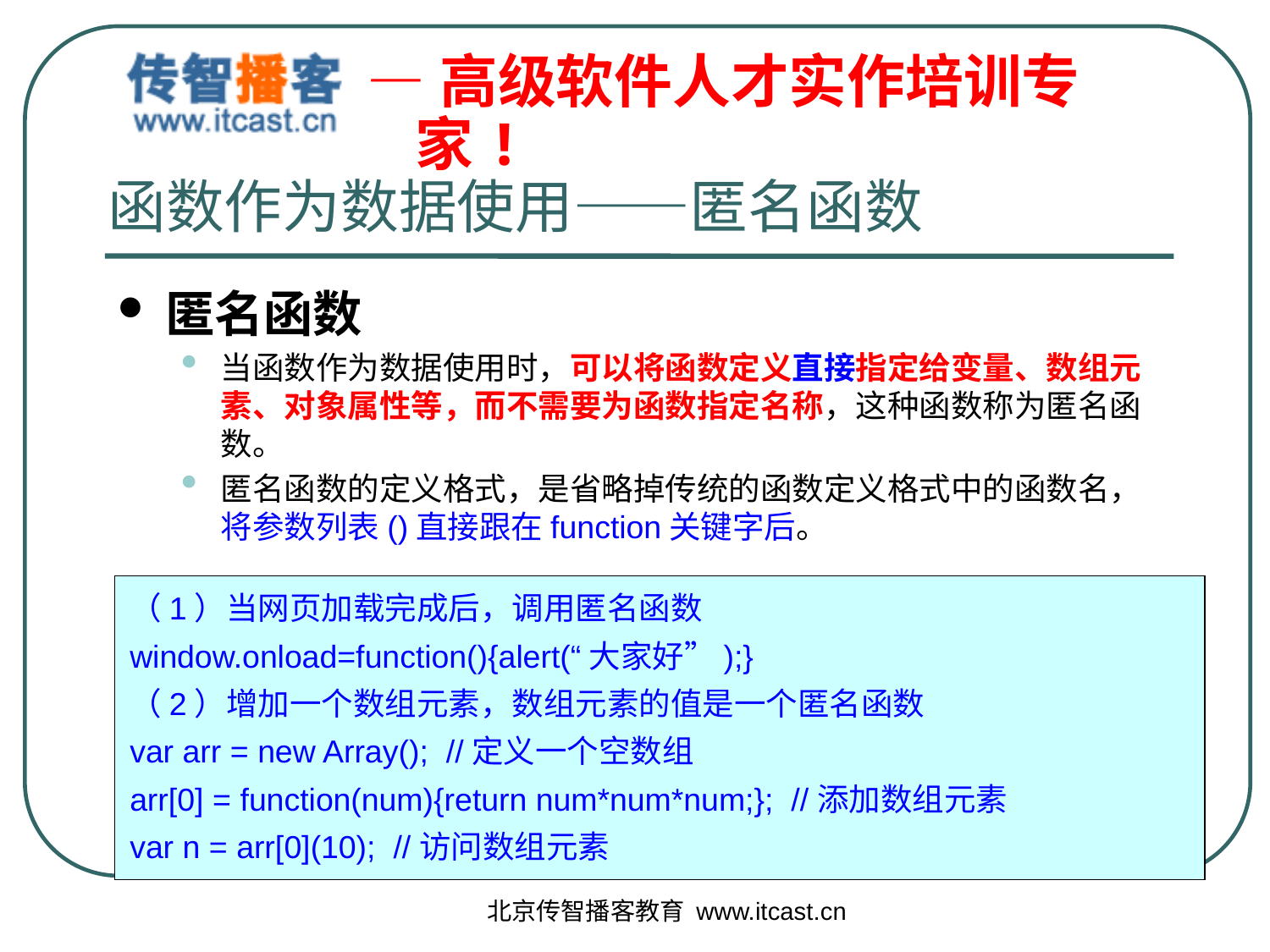

# 函数作为数据使用——匿名函数
匿名函数
当函数作为数据使用时，可以将函数定义直接指定给变量、数组元素、对象属性等，而不需要为函数指定名称，这种函数称为匿名函数。
匿名函数的定义格式，是省略掉传统的函数定义格式中的函数名，将参数列表()直接跟在function关键字后。
（1）当网页加载完成后，调用匿名函数
window.onload=function(){alert(“大家好”);}
（2）增加一个数组元素，数组元素的值是一个匿名函数
var arr = new Array();  //定义一个空数组
arr[0] = function(num){return num*num*num;};  //添加数组元素
var n = arr[0](10);  //访问数组元素